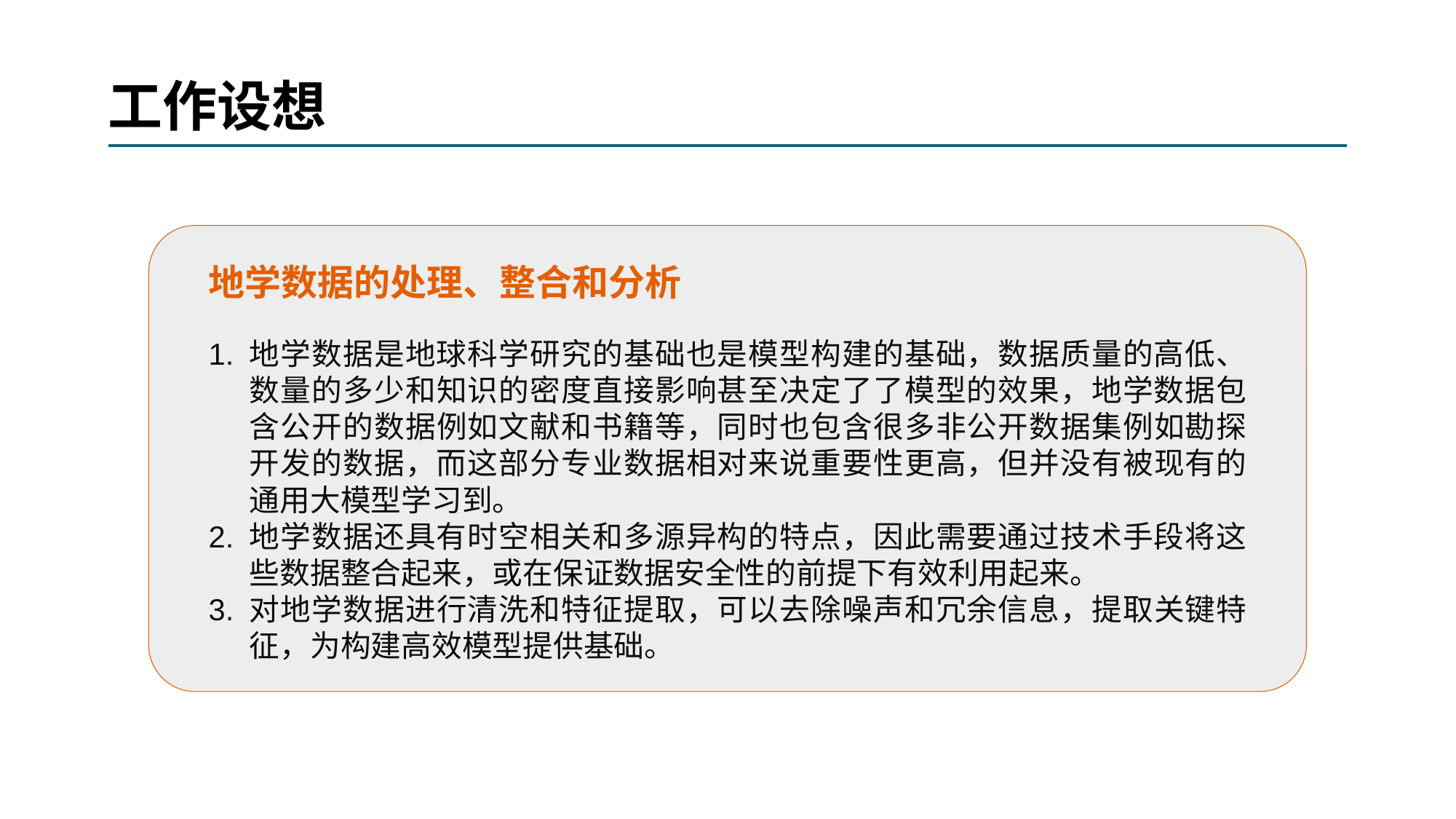

工作设想

地学数据的处理、整合和分析
地学数据是地球科学研究的基础也是模型构建的基础，数据质量的高低、数量的多少和知识的密度直接影响甚至决定了了模型的效果，地学数据包含公开的数据例如文献和书籍等，同时也包含很多非公开数据集例如勘探开发的数据，而这部分专业数据相对来说重要性更高，但并没有被现有的通用大模型学习到。
地学数据还具有时空相关和多源异构的特点，因此需要通过技术手段将这些数据整合起来，或在保证数据安全性的前提下有效利用起来。
对地学数据进行清洗和特征提取，可以去除噪声和冗余信息，提取关键特征，为构建高效模型提供基础。